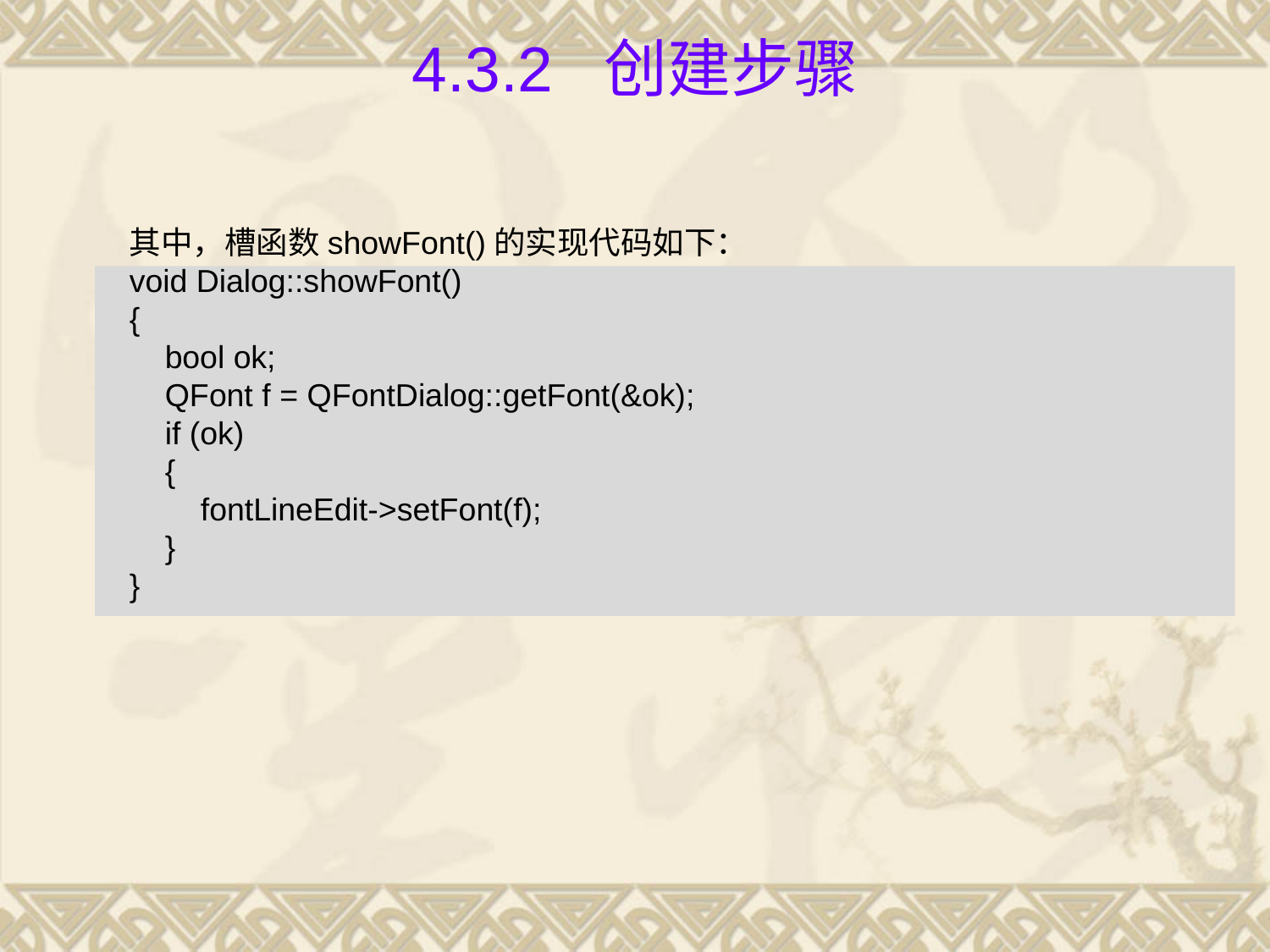

# 4.3.2  创建步骤
其中，槽函数showFont()的实现代码如下：
void Dialog::showFont()
{
    bool ok;
    QFont f = QFontDialog::getFont(&ok);
    if (ok)
    {
        fontLineEdit->setFont(f);
    }
}